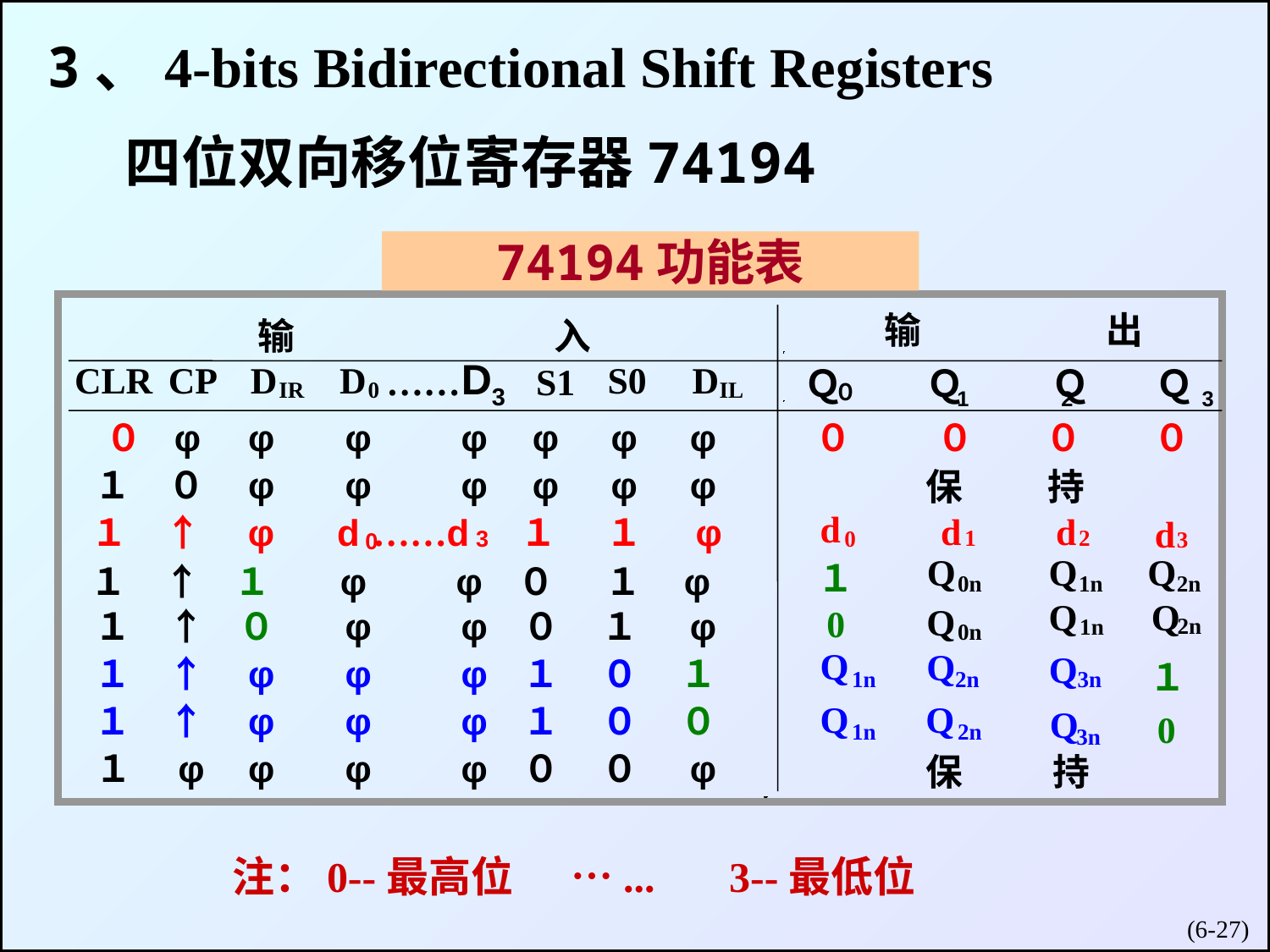

3、4-bits Bidirectional Shift Registers
     四位双向移位寄存器74194
74194功能表

输　　　　　出
输　　　　　　　入

D3
 CLR
 CP
 D
 D
 S0
 D

……
 S1

IR
0

IL

Ｑ
　　Ｑ
1　　Ｑ
2　　Ｑ3
０

０
φ
　φ
　φ
　　φ
　φ
　φ
　φ

０
　　０
　　０
　　０

１　０
　φ
　φ
　　φ
　φ
　φ
　φ

保
　　持
d
 d
  d
１　↑
　φ

d
……
 d

１
　１
　φ
 d
1
2

3

0
3
0
Q
   Q
Q

１
１　↑
　１
　φ
　　φ
　０
　１
　φ
1n
2n
0n

   Q
Q

  Q
 0
１　↑
　０
　φ
　　φ
　０
　１
　φ
2n
1n

0n

Q
Q
   Q
１　↑
　φ
　φ
　　φ
　１
　０
　１
１

1n
2n
3n

Q
Q
１　↑
　φ
　φ
　　φ
　１
　０
　０
   Q
 0

1n
2n
3n
１　φ
　φ
　φ
　　φ
　０
　０
　φ
保
　　持

注：0--最高位      …...       3--最低位
(6-27)